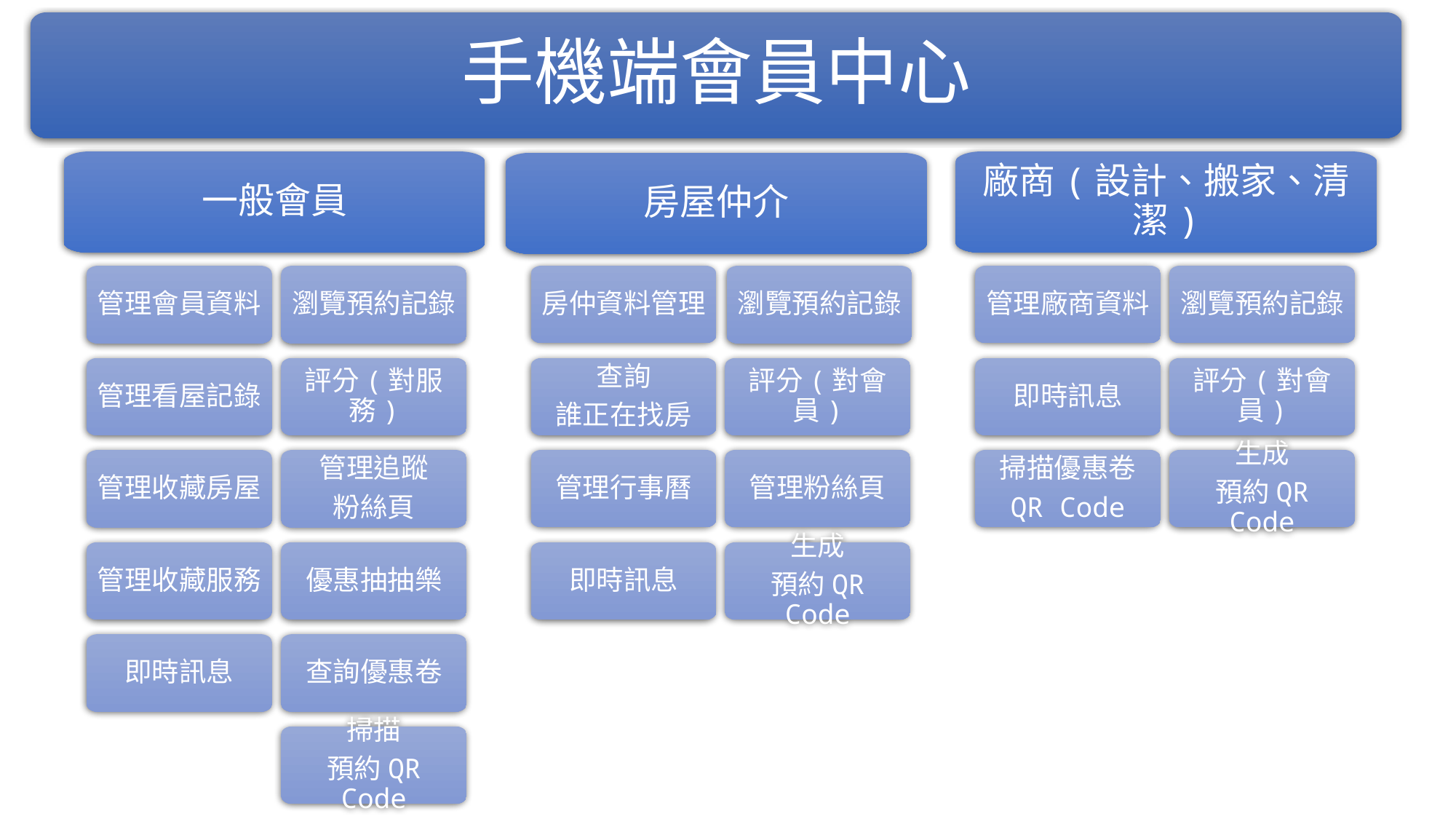

手機端會員中心
一般會員
廠商(設計、搬家、清潔)
房屋仲介
房仲資料管理
瀏覽預約記錄
管理廠商資料
瀏覽預約記錄
管理會員資料
瀏覽預約記錄
管理看屋記錄
評分(對服務)
查詢
誰正在找房
評分(對會員)
即時訊息
評分(對會員)
掃描優惠卷
QR Code
管理行事曆
管理粉絲頁
生成
預約QR Code
管理收藏房屋
管理追蹤
粉絲頁
優惠抽抽樂
即時訊息
生成
預約QR Code
管理收藏服務
即時訊息
查詢優惠卷
掃描
預約QR Code